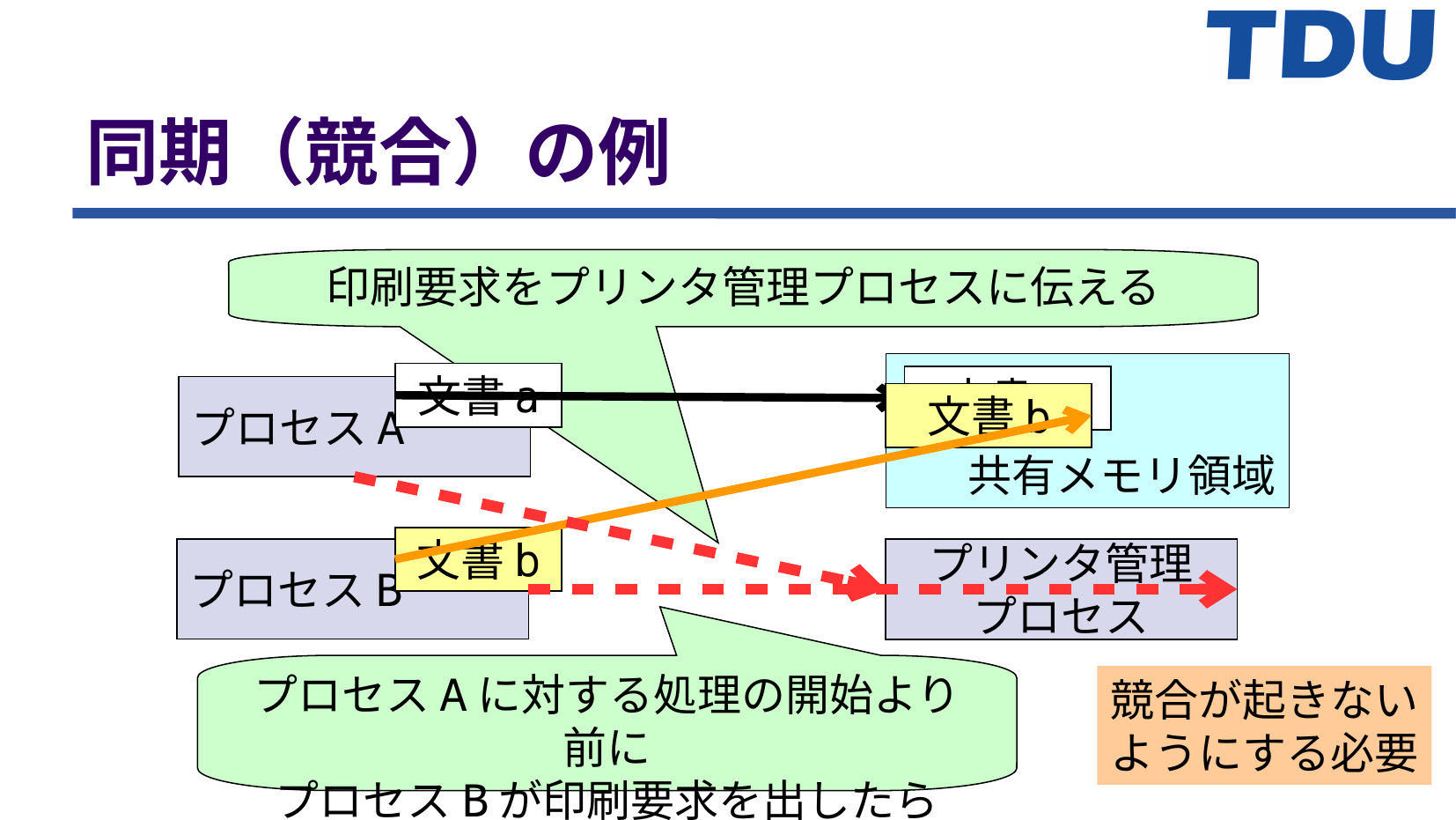

同期（競合）の例
印刷要求をプリンタ管理プロセスに伝える
共有メモリ領域
文書a
文書a
プロセスA
文書b
文書b
プロセスB
プリンタ管理
プロセス
プロセスAに対する処理の開始より前に
プロセスBが印刷要求を出したら…？
競合が起きない
ようにする必要